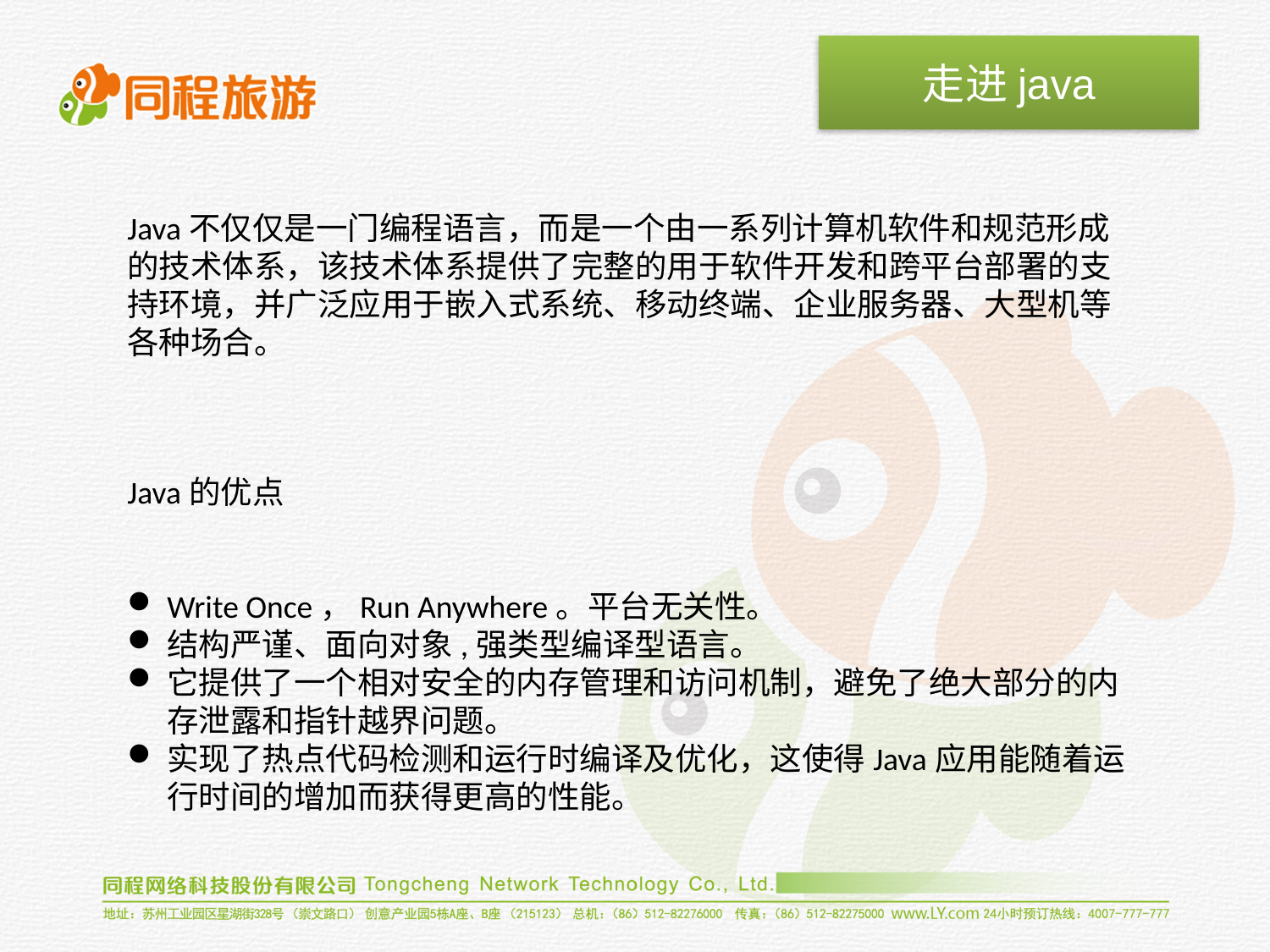

走进java
Java不仅仅是一门编程语言，而是一个由一系列计算机软件和规范形成的技术体系，该技术体系提供了完整的用于软件开发和跨平台部署的支持环境，并广泛应用于嵌入式系统、移动终端、企业服务器、大型机等各种场合。
Java的优点

Write Once，Run Anywhere。平台无关性。
结构严谨、面向对象,强类型编译型语言。
它提供了一个相对安全的内存管理和访问机制，避免了绝大部分的内存泄露和指针越界问题。
实现了热点代码检测和运行时编译及优化，这使得Java应用能随着运行时间的增加而获得更高的性能。